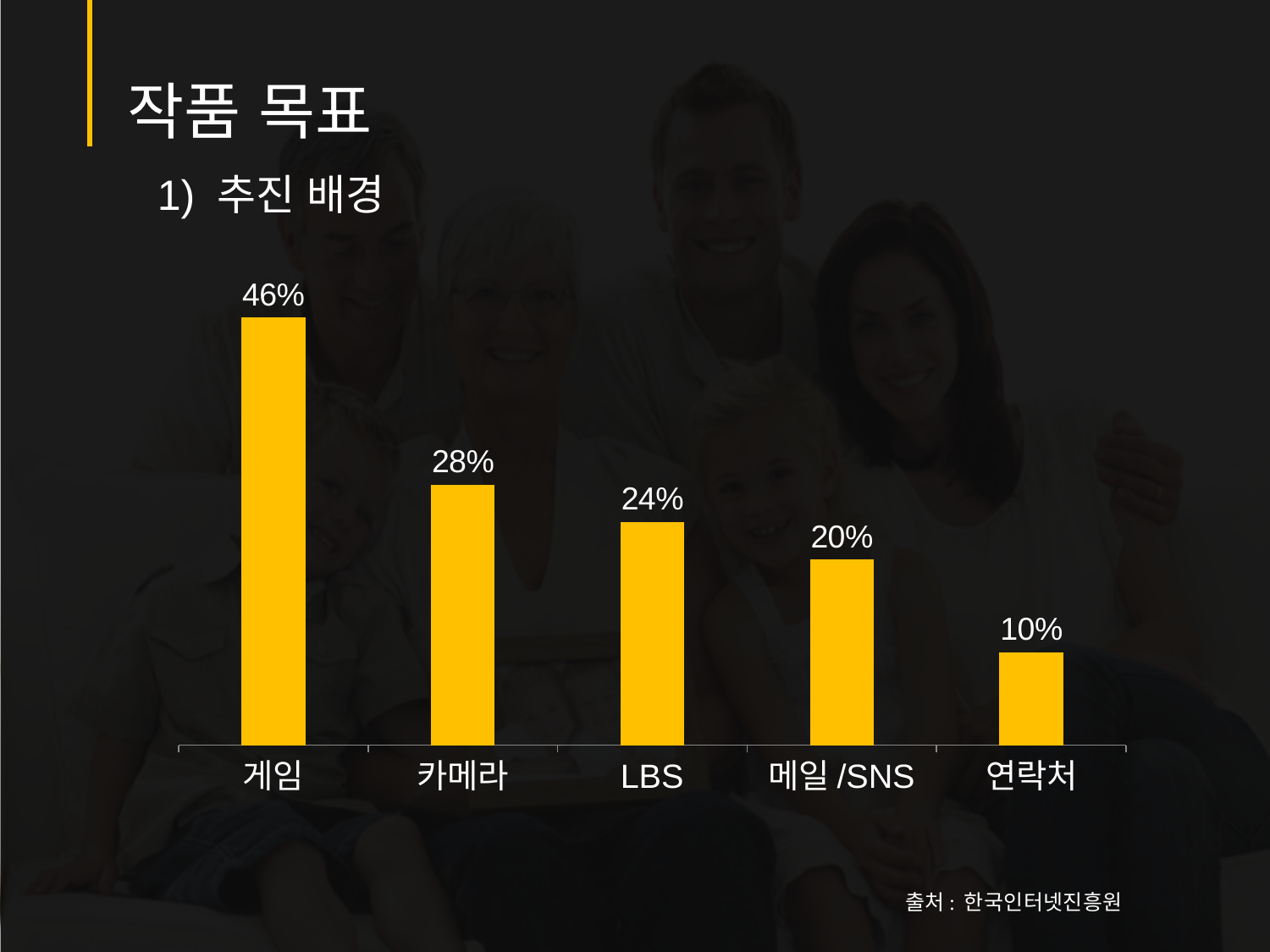

작품 목표
1) 추진 배경

### Chart

| Category | 열1 |
|---|---|
| 게임 | 0.46 |
| 카메라 | 0.28 |
| LBS | 0.24 |
| 메일/SNS | 0.2 |
| 연락처 | 0.1 |